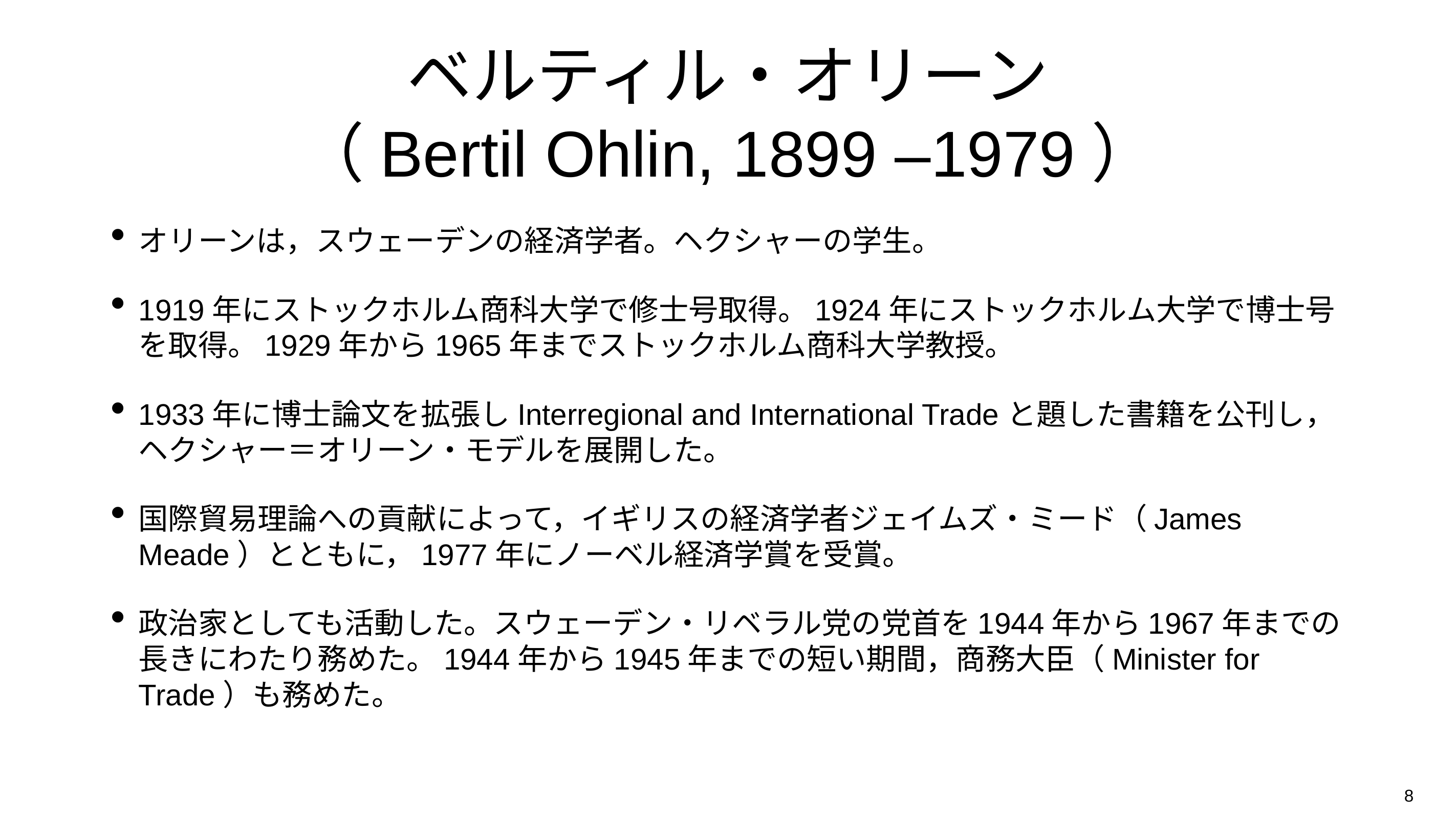

# ベルティル・オリーン （Bertil Ohlin, 1899 –1979）
オリーンは，スウェーデンの経済学者。ヘクシャーの学生。
1919年にストックホルム商科大学で修士号取得。1924年にストックホルム大学で博士号を取得。1929年から1965年までストックホルム商科大学教授。
1933年に博士論文を拡張しInterregional and International Tradeと題した書籍を公刊し，ヘクシャー＝オリーン・モデルを展開した。
国際貿易理論への貢献によって，イギリスの経済学者ジェイムズ・ミード（James Meade）とともに，1977年にノーベル経済学賞を受賞。
政治家としても活動した。スウェーデン・リベラル党の党首を1944年から1967年までの長きにわたり務めた。1944年から1945年までの短い期間，商務大臣（Minister for Trade）も務めた。
8